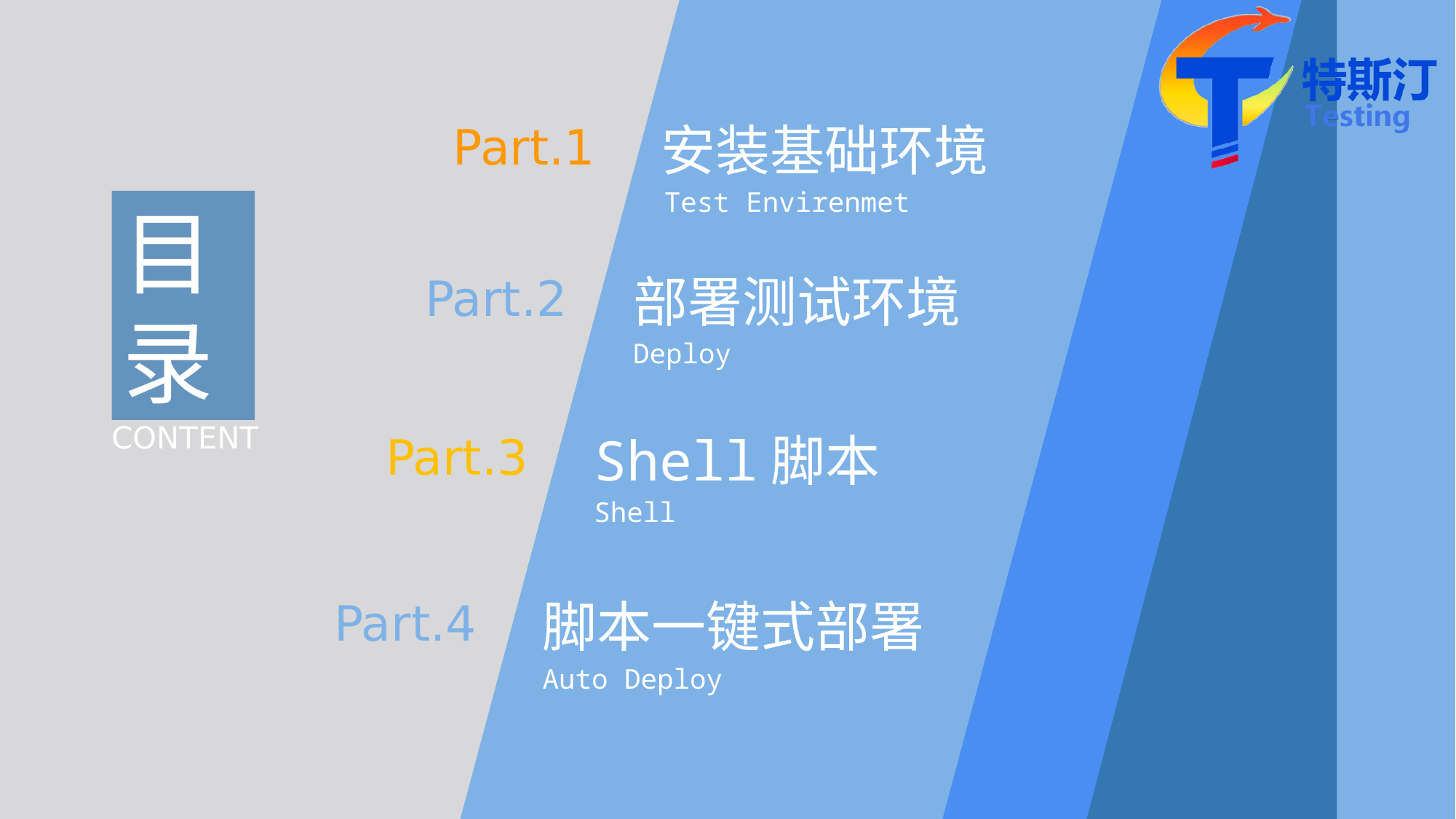

Part.1
安装基础环境
Test Envirenmet
目
录
CONTENT
Part.2
部署测试环境
Deploy
Part.3
Shell脚本
Shell
Part.4
脚本一键式部署
Auto Deploy